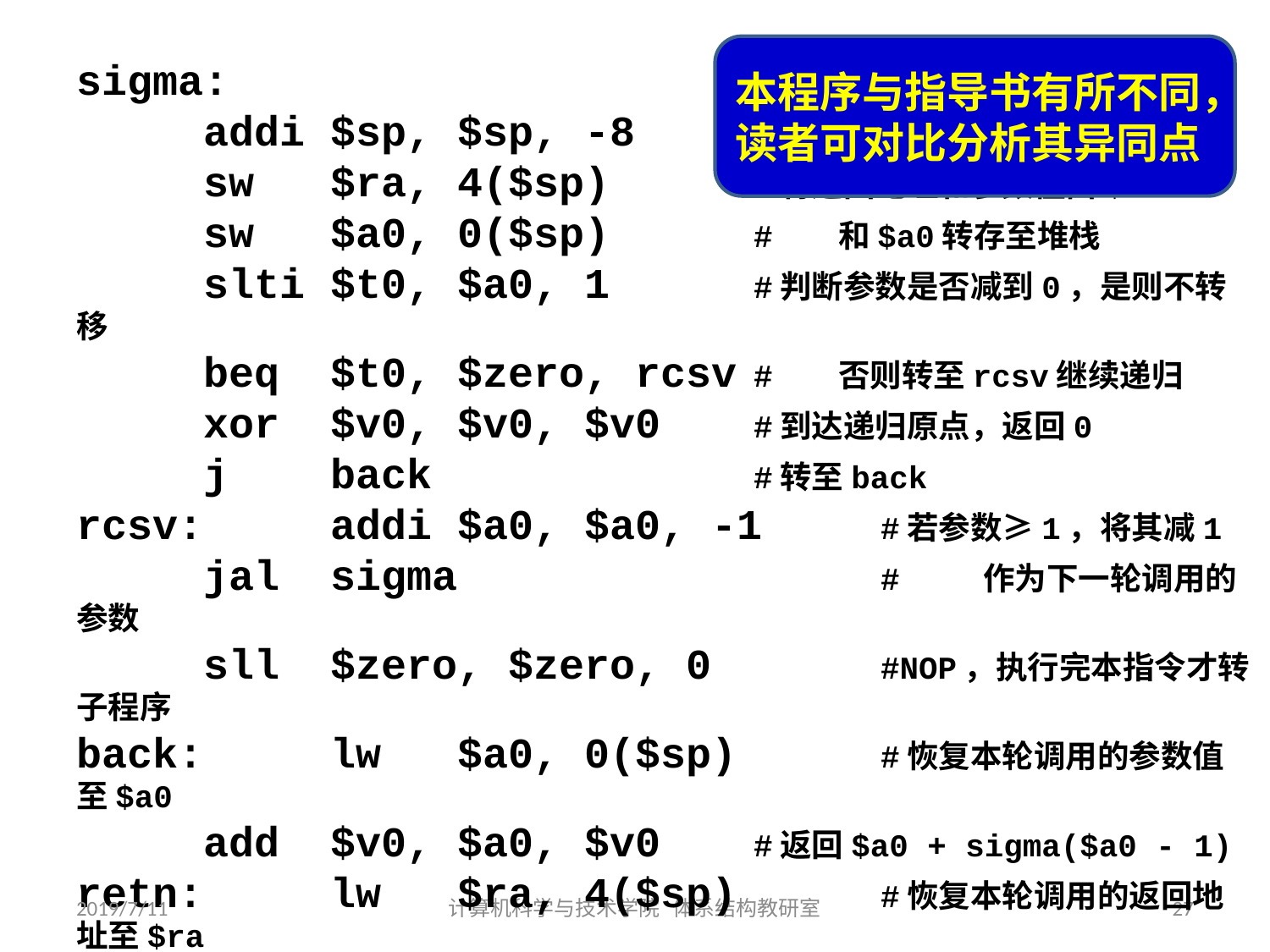

本程序与指导书有所不同，读者可对比分析其异同点
sigma:
	addi	$sp, $sp, -8	  #修改堆栈指针，准备入栈
	sw	$ra, 4($sp)	  #将返回地址和参数值由$ra
	sw	$a0, 0($sp)	  #	和$a0转存至堆栈
	slti	$t0, $a0, 1	  #判断参数是否减到0，是则不转移
	beq	$t0, $zero, rcsv #	否则转至rcsv继续递归
	xor	$v0, $v0, $v0	  #到达递归原点，返回0
	j	back		        #转至back
rcsv:	addi	$a0, $a0, -1	  #若参数≥1，将其减1
	jal	sigma			  #    作为下一轮调用的参数
	sll 	$zero, $zero, 0	  #NOP，执行完本指令才转子程序
back:	lw	$a0, 0($sp)	  #恢复本轮调用的参数值至$a0
	add	$v0, $a0, $v0	  #返回$a0 + sigma($a0 - 1)
retn:	lw	$ra, 4($sp)	  #恢复本轮调用的返回地址至$ra
	addi	$sp, $sp, 8	  #出栈2个字
	jr	$ra			  #返回上一轮调用（或主程序）

2019/7/11
计算机科学与技术学院  体系结构教研室
27